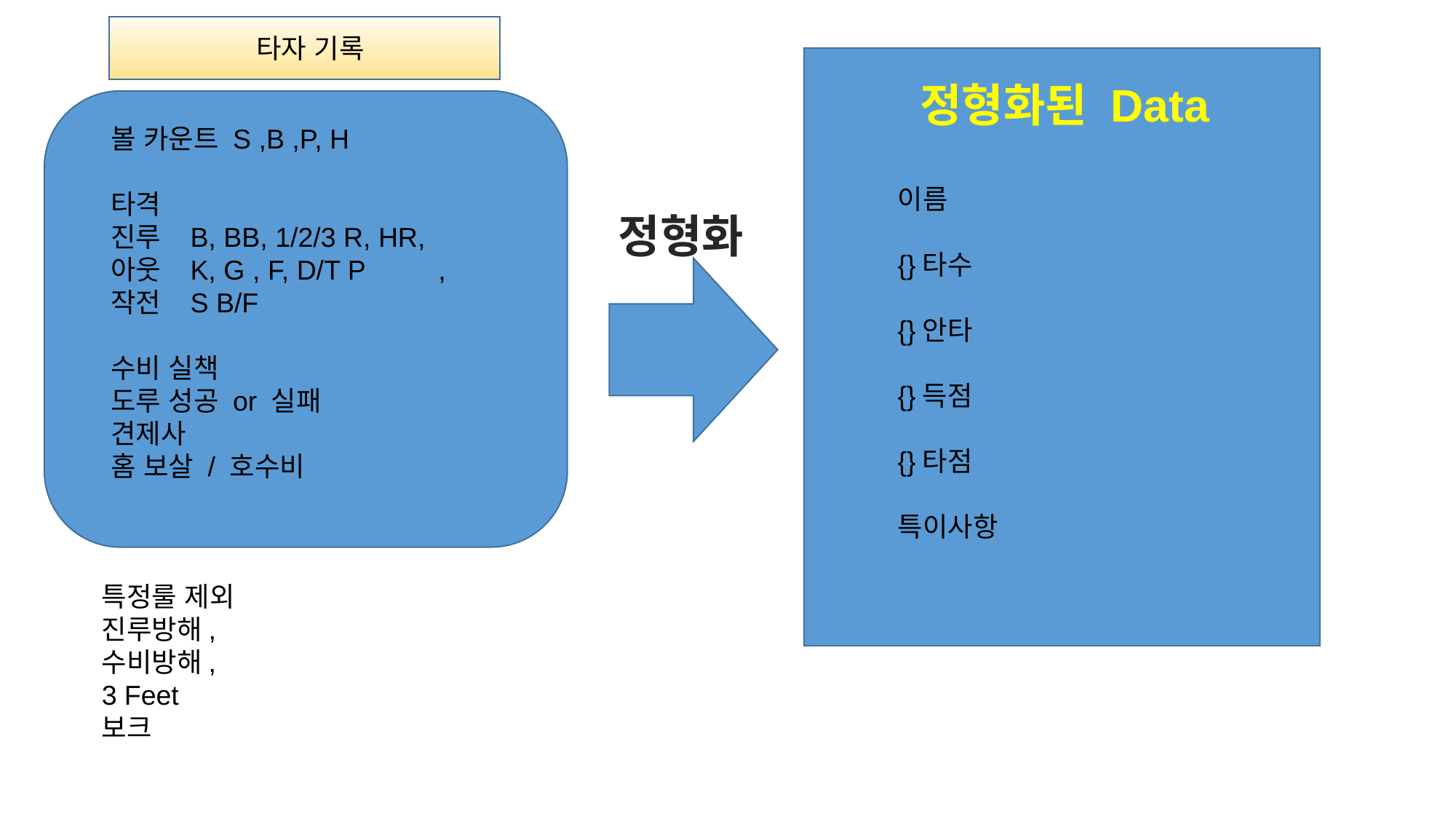

타자 기록

정형화된 Data

볼 카운트 S ,B ,P, H

타격
진루   B, BB, 1/2/3 R, HR,
아웃   K, G , F, D/T P	,
작전   S B/F

수비 실책
도루 성공 or 실패
견제사
홈 보살 / 호수비

이름

{}타수

{}안타

{}득점

{}타점

특이사항
정형화

특정룰 제외
진루방해,
수비방해,
3 Feet
보크